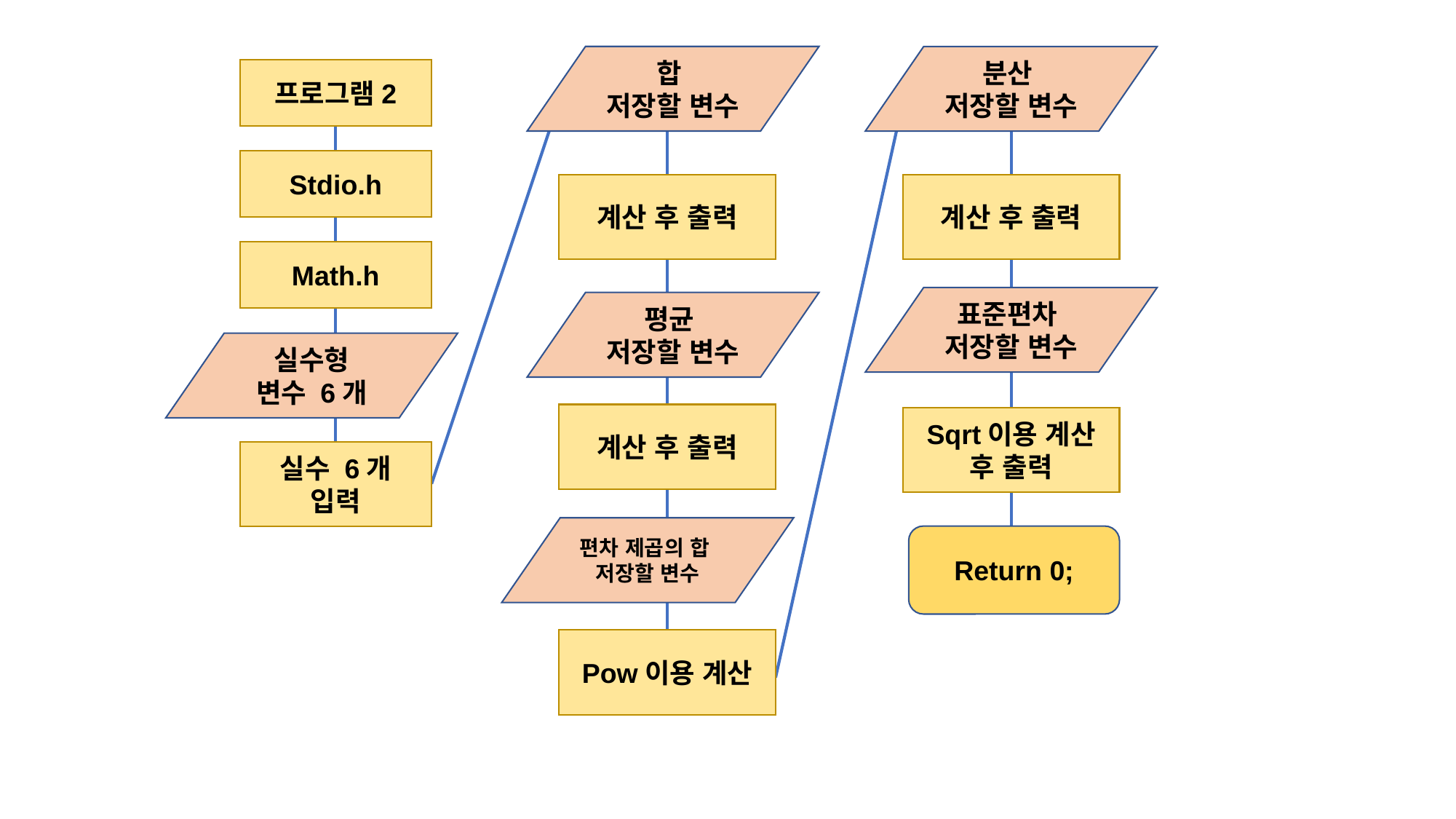

합
저장할 변수
분산
저장할 변수
프로그램2
Stdio.h
계산 후 출력
계산 후 출력
Math.h
표준편차
저장할 변수
평균
저장할 변수
실수형
변수 6개
계산 후 출력
Sqrt이용 계산 후 출력
실수 6개
입력
편차 제곱의 합
저장할 변수
Return 0;
Pow이용 계산